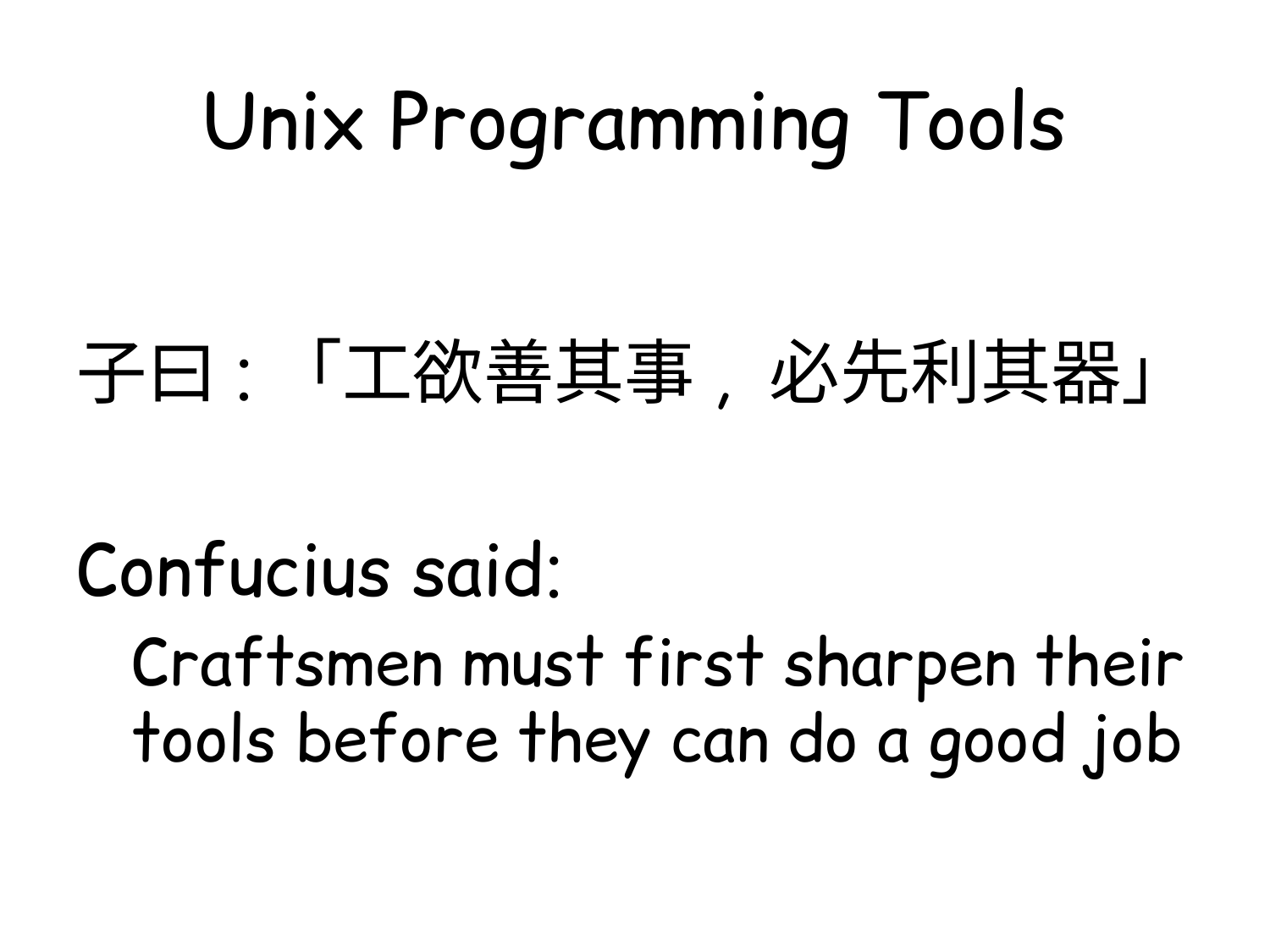

# Unix Programming Tools

子曰:「工欲善其事, 必先利其器」

Confucius said:
Craftsmen must first sharpen their tools before they can do a good job